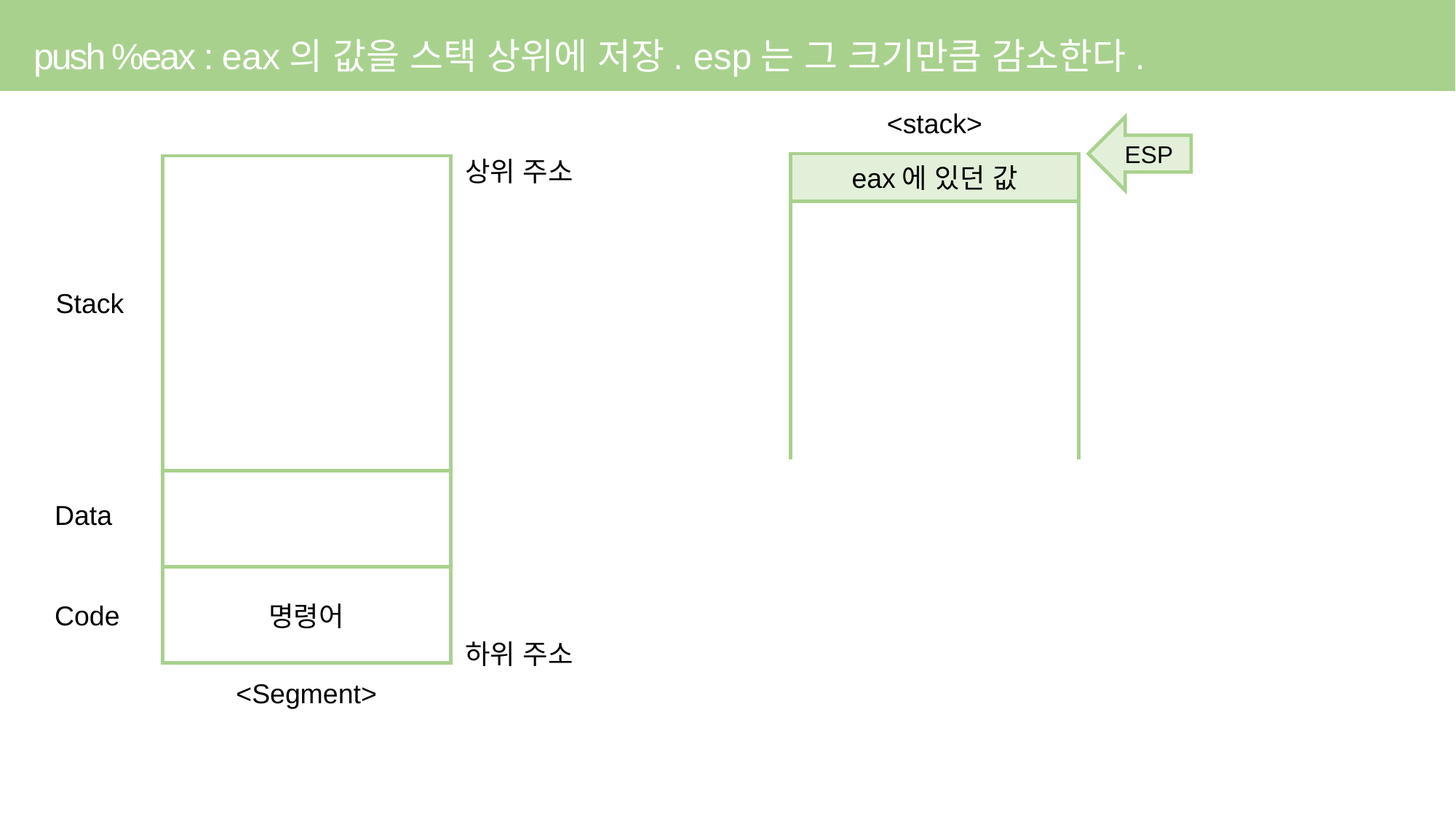

push %eax : eax의 값을 스택 상위에 저장. esp는 그 크기만큼 감소한다.
<stack>
ESP
상위 주소

Stack

Data
명령어
Code
하위 주소
<Segment>
eax에 있던 값